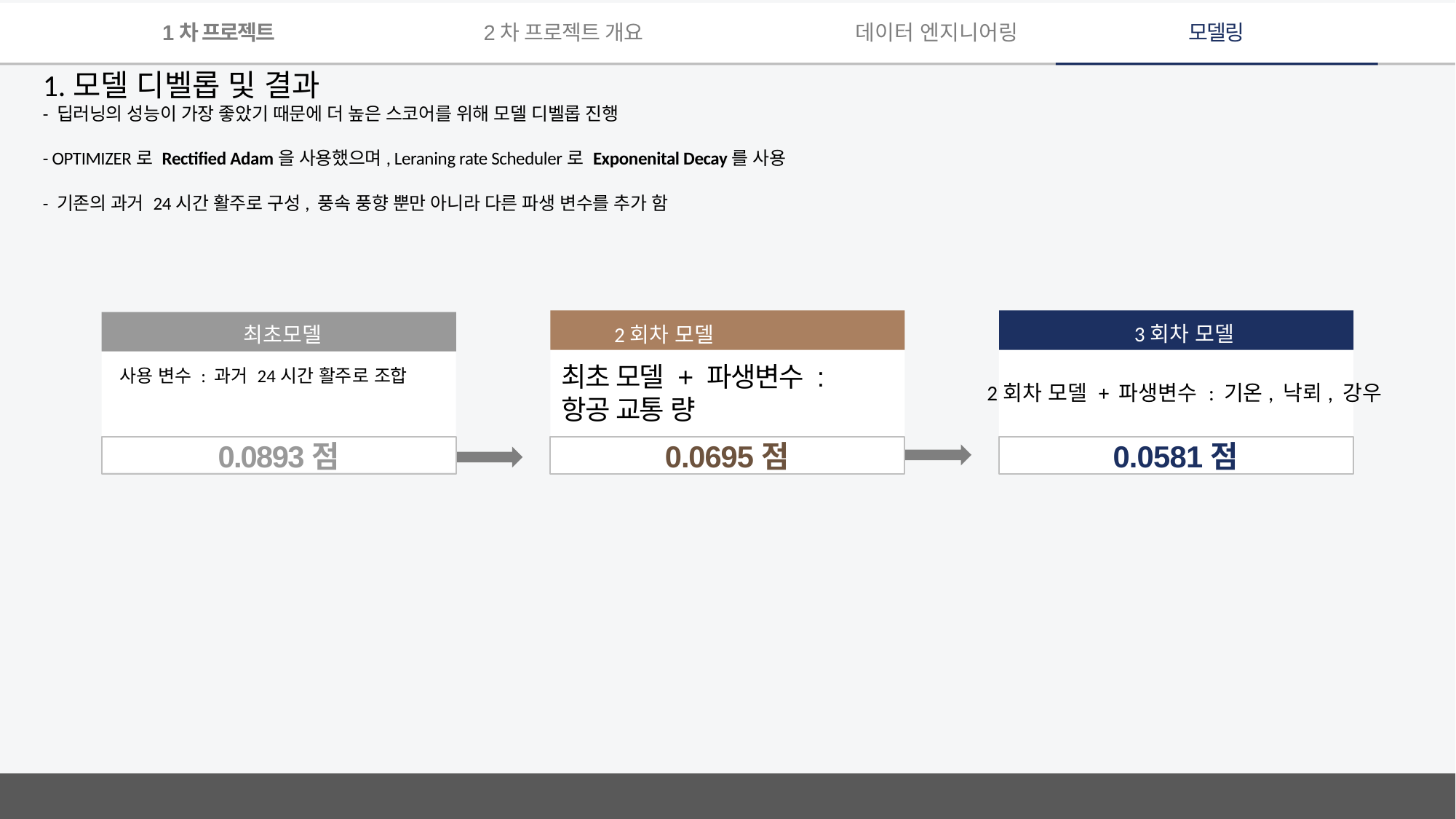

1차 프로젝트
2차 프로젝트 개요
데이터 엔지니어링
모델링
1.모델 디벨롭 및 결과
- 딥러닝의 성능이 가장 좋았기 때문에 더 높은 스코어를 위해 모델 디벨롭 진행
- OPTIMIZER로 Rectified Adam을 사용했으며, Leraning rate Scheduler로 Exponenital Decay를 사용
- 기존의 과거 24시간 활주로 구성, 풍속 풍향 뿐만 아니라 다른 파생 변수를 추가 함

3회차 모델
최초모델
2회차 모델

최초 모델 + 파생변수 : 항공 교통 량
사용 변수 : 과거 24시간 활주로 조합
2회차 모델 + 파생변수 : 기온, 낙뢰, 강우
0.0893점

0.0695점
0.0581점